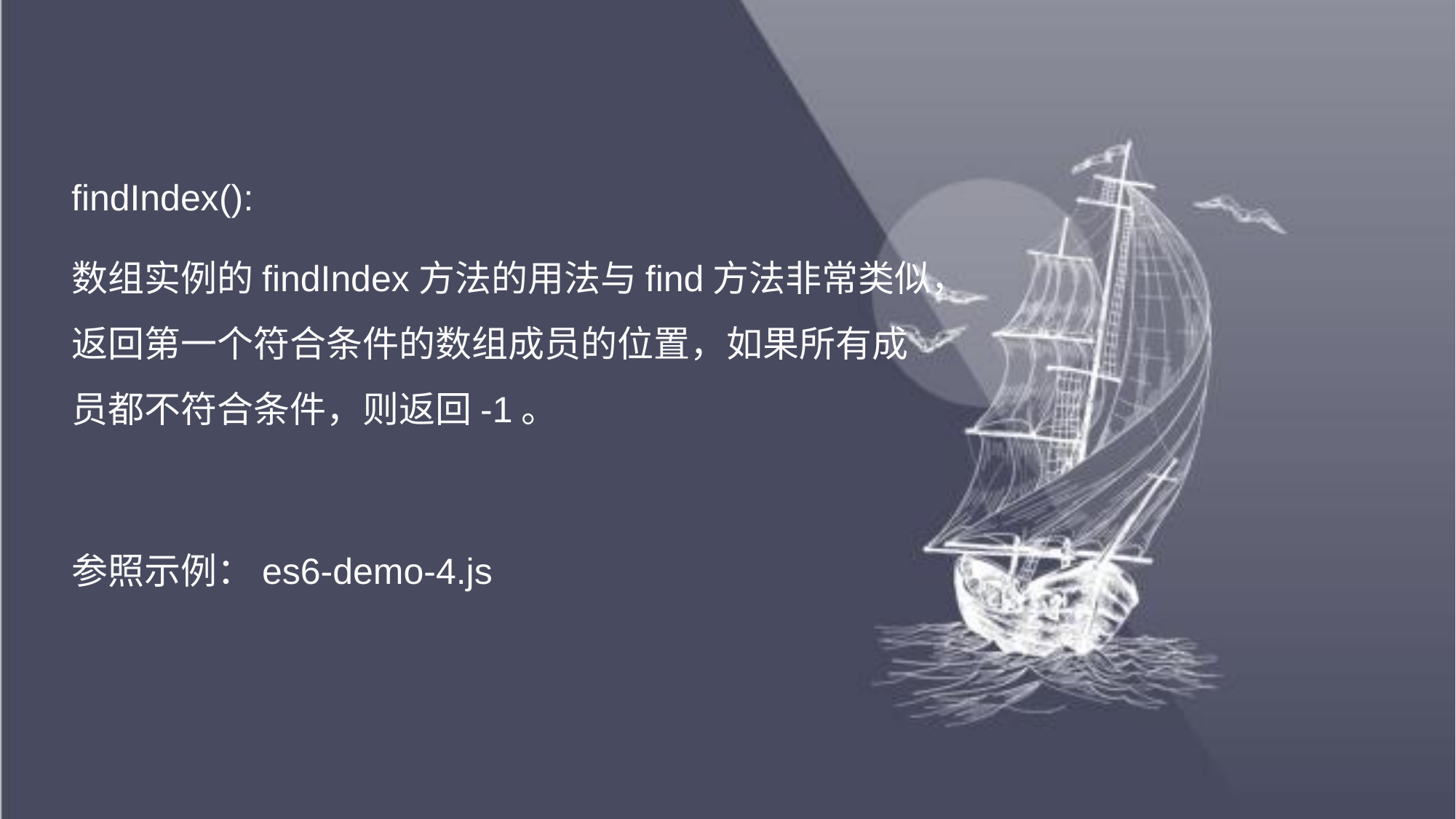

findIndex():
数组实例的findIndex方法的用法与find方法非常类似，返回第一个符合条件的数组成员的位置，如果所有成员都不符合条件，则返回-1。

参照示例：es6-demo-4.js